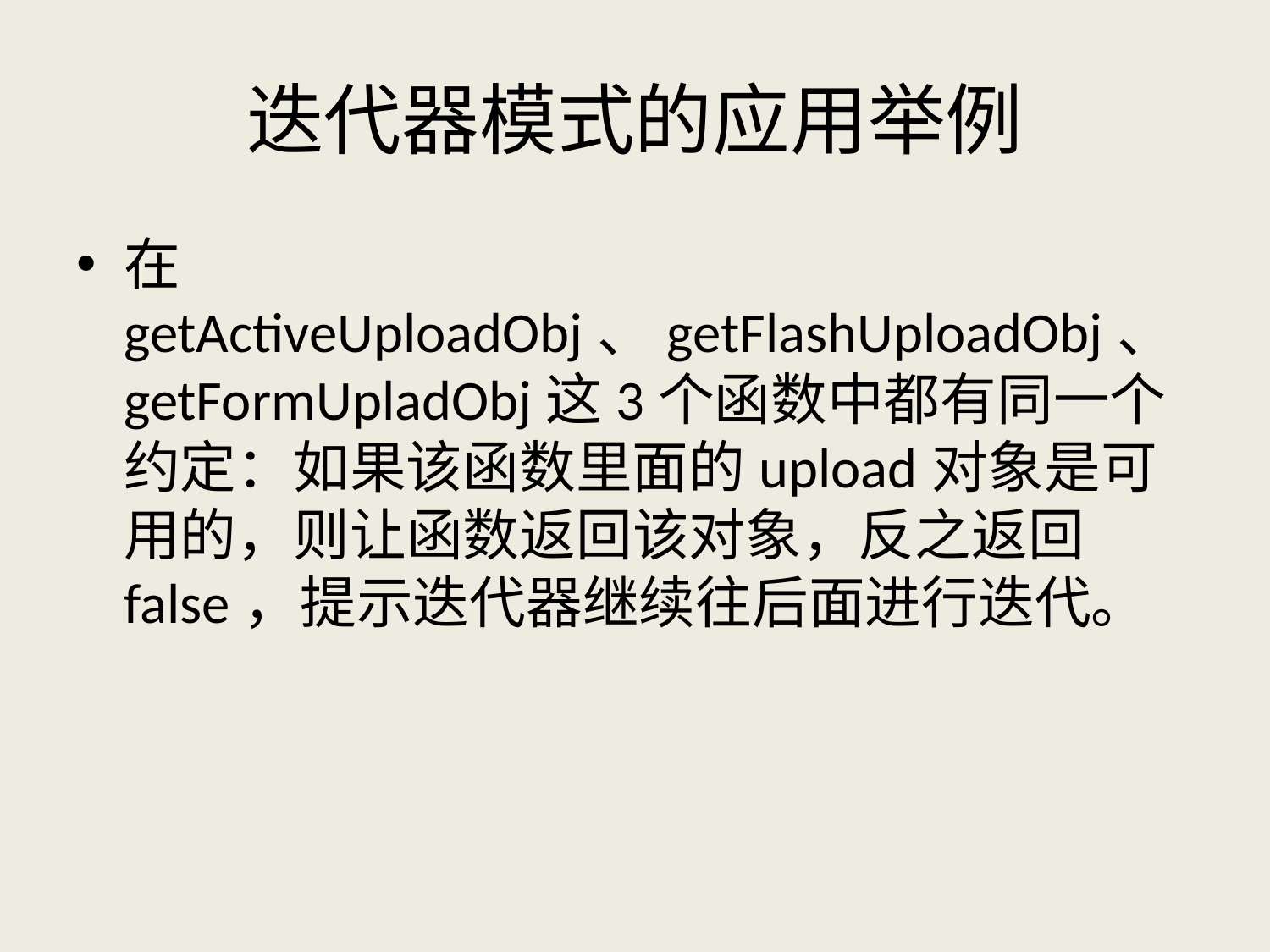

# 迭代器模式的应用举例
在getActiveUploadObj、getFlashUploadObj、getFormUpladObj这3个函数中都有同一个约定：如果该函数里面的upload对象是可用的，则让函数返回该对象，反之返回false，提示迭代器继续往后面进行迭代。